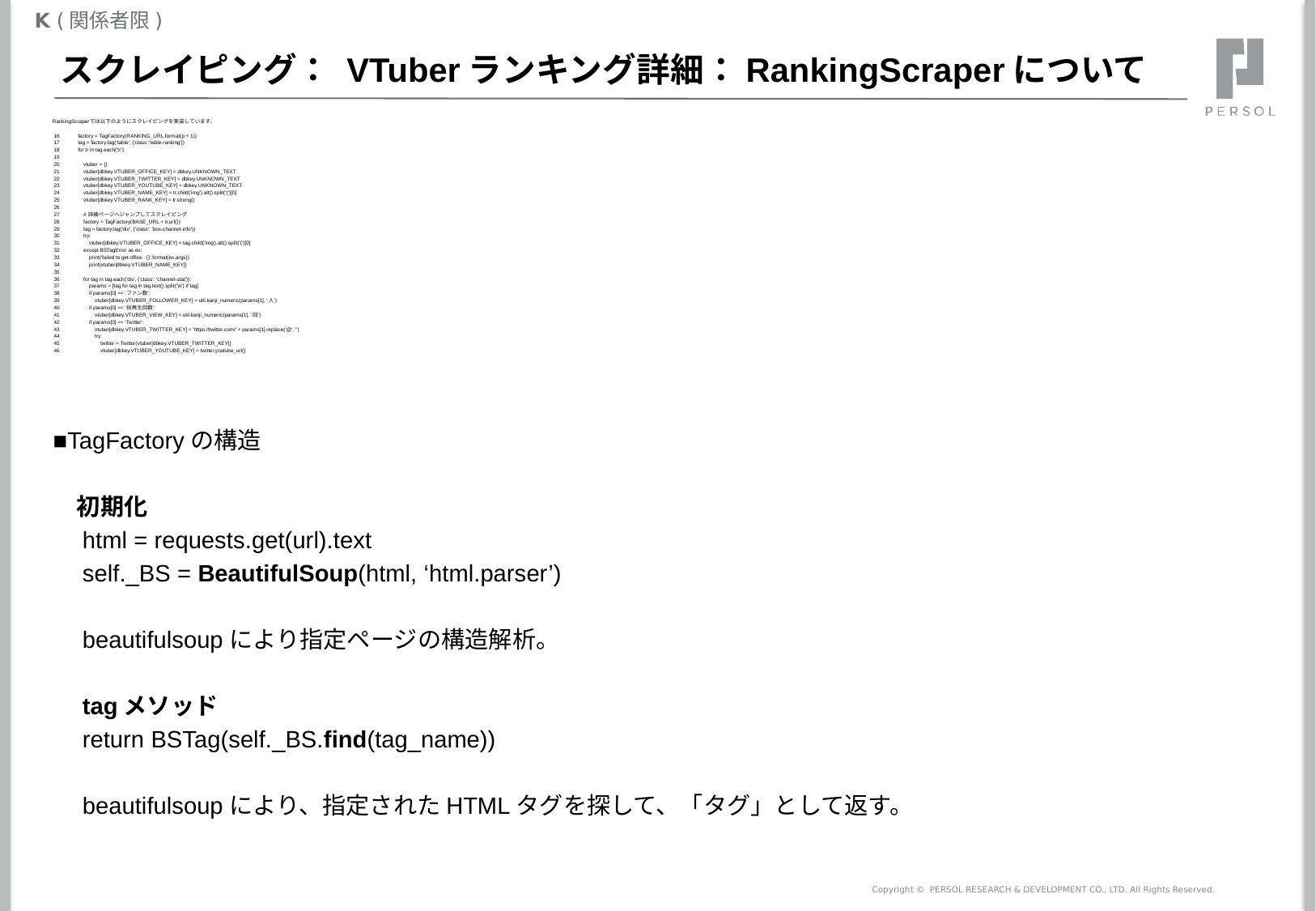

# スクレイピング： VTuberランキング詳細：RankingScraperについて
RankingScraperでは以下のようにスクレイピングを実装しています。

 16             factory = TagFactory(RANKING_URL.format(p + 1))
 17             tag = factory.tag('table', {'class':'table-ranking'})
 18             for tr in tag.each('tr'):
 19
 20                 vtuber = {}
 21                 vtuber[dbkey.VTUBER_OFFICE_KEY] = dbkey.UNKNOWN_TEXT
 22                 vtuber[dbkey.VTUBER_TWITTER_KEY] = dbkey.UNKNOWN_TEXT
 23                 vtuber[dbkey.VTUBER_YOUTUBE_KEY] = dbkey.UNKNOWN_TEXT
 24                 vtuber[dbkey.VTUBER_NAME_KEY] = tr.child('img').alt().split('(')[0]
 25                 vtuber[dbkey.VTUBER_RANK_KEY] = tr.strong()
 26
 27                 # 詳細ページへジャンプしてスクレイピング
 28                 factory = TagFactory(BASE_URL + tr.url())
 29                 tag = factory.tag('div', {'class': 'box-channel-info'})
 30                 try:
 31                     vtuber[dbkey.VTUBER_OFFICE_KEY] = tag.child('img').alt().split('(')[0]
 32                 except BSTagError as ex:
 33                     print('failed to get office : {}'.format(ex.args))
 34                     print(vtuber[dbkey.VTUBER_NAME_KEY])
 35
 36                 for tag in tag.each('div', {'class': 'channel-stat'}):
 37                     params = [tag for tag in tag.text().split('\n') if tag]
 38                     if params[0] == 'ファン数':
 39                         vtuber[dbkey.VTUBER_FOLLOWER_KEY] = util.kanji_numeric(params[1], '人')
 40                     if params[0] == '総再生回数':
 41                         vtuber[dbkey.VTUBER_VIEW_KEY] = util.kanji_numeric(params[1], '回')
 42                     if params[0] == 'Twitter':
 43                         vtuber[dbkey.VTUBER_TWITTER_KEY] = 'https://twitter.com/' + params[1].replace('@', '')
 44                         try:
 45                             twitter = Twitter(vtuber[dbkey.VTUBER_TWITTER_KEY])
 46                             vtuber[dbkey.VTUBER_YOUTUBE_KEY] = twitter.youtube_url()

■TagFactoryの構造

　初期化
　html = requests.get(url).text
　self._BS = BeautifulSoup(html, ‘html.parser’)

　beautifulsoupにより指定ページの構造解析。

　tagメソッド
　return BSTag(self._BS.find(tag_name))

　beautifulsoupにより、指定されたHTMLタグを探して、「タグ」として返す。